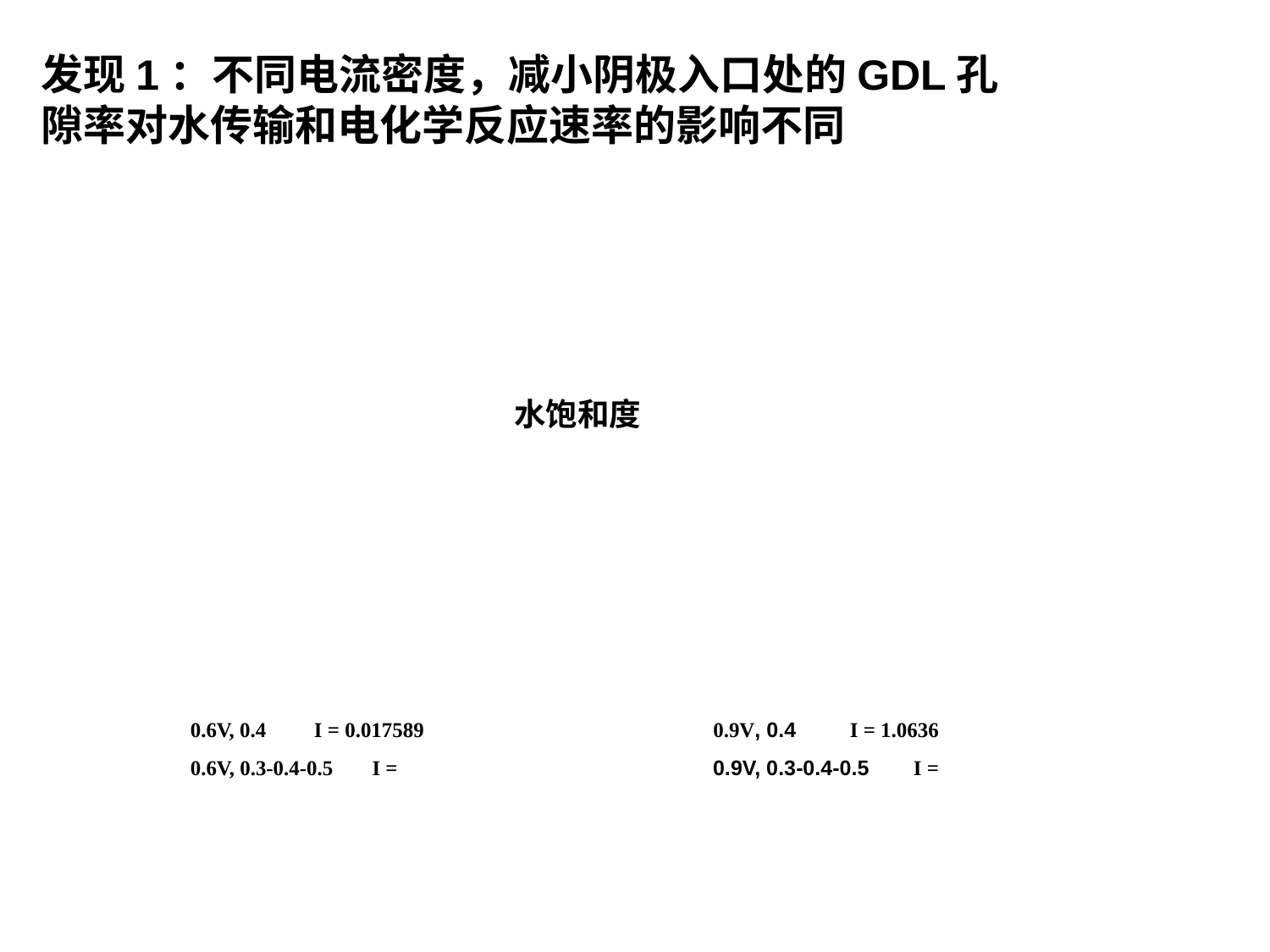

发现1：不同电流密度，减小阴极入口处的GDL孔隙率对水传输和电化学反应速率的影响不同
水饱和度
I = 1.0636
0.6V, 0.4
I = 0.017589
0.9V, 0.4
I =
0.6V, 0.3-0.4-0.5
I =
0.9V, 0.3-0.4-0.5